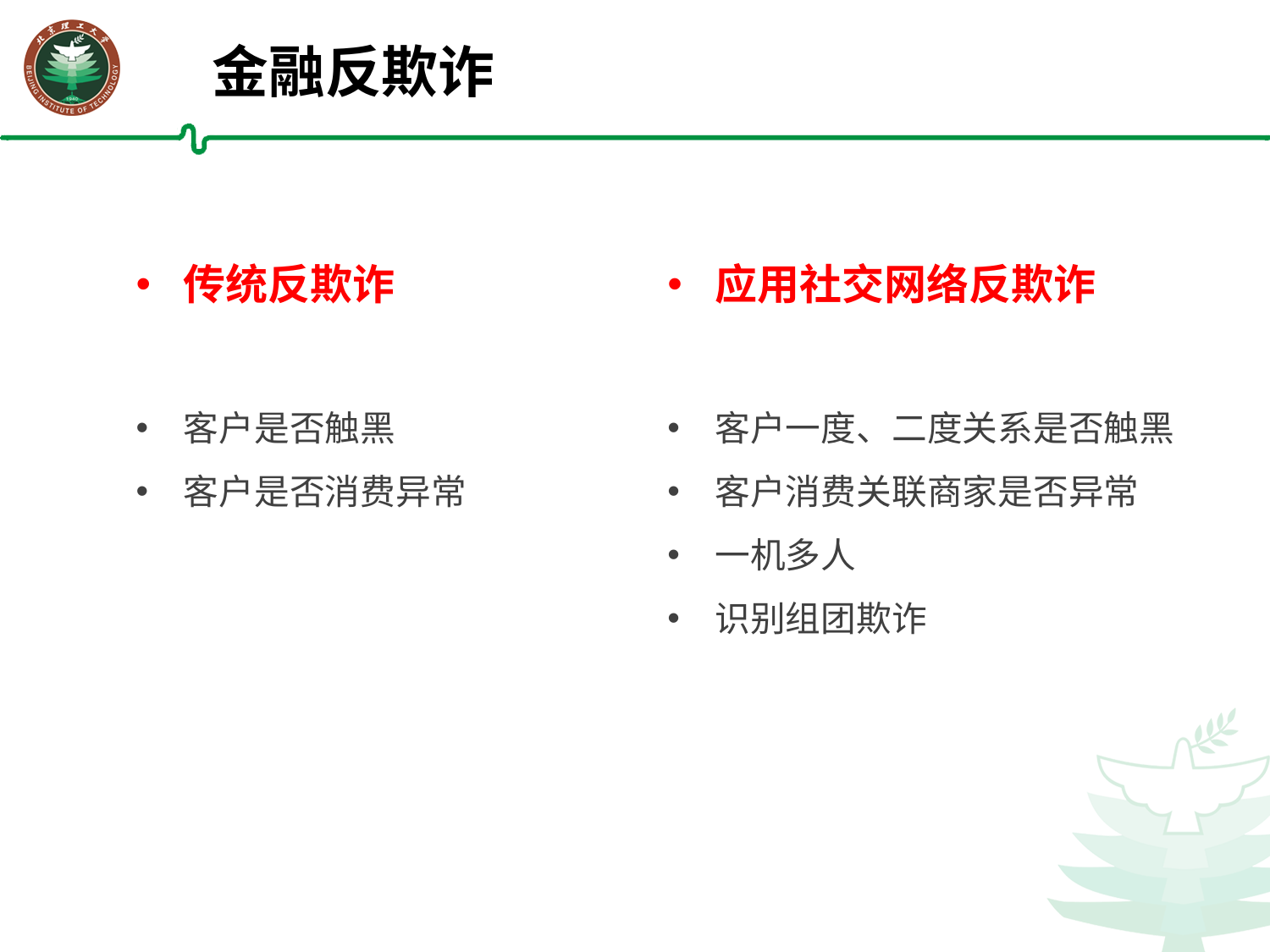

金融反欺诈
传统反欺诈

客户是否触黑
客户是否消费异常
应用社交网络反欺诈

客户一度、二度关系是否触黑
客户消费关联商家是否异常
一机多人
识别组团欺诈